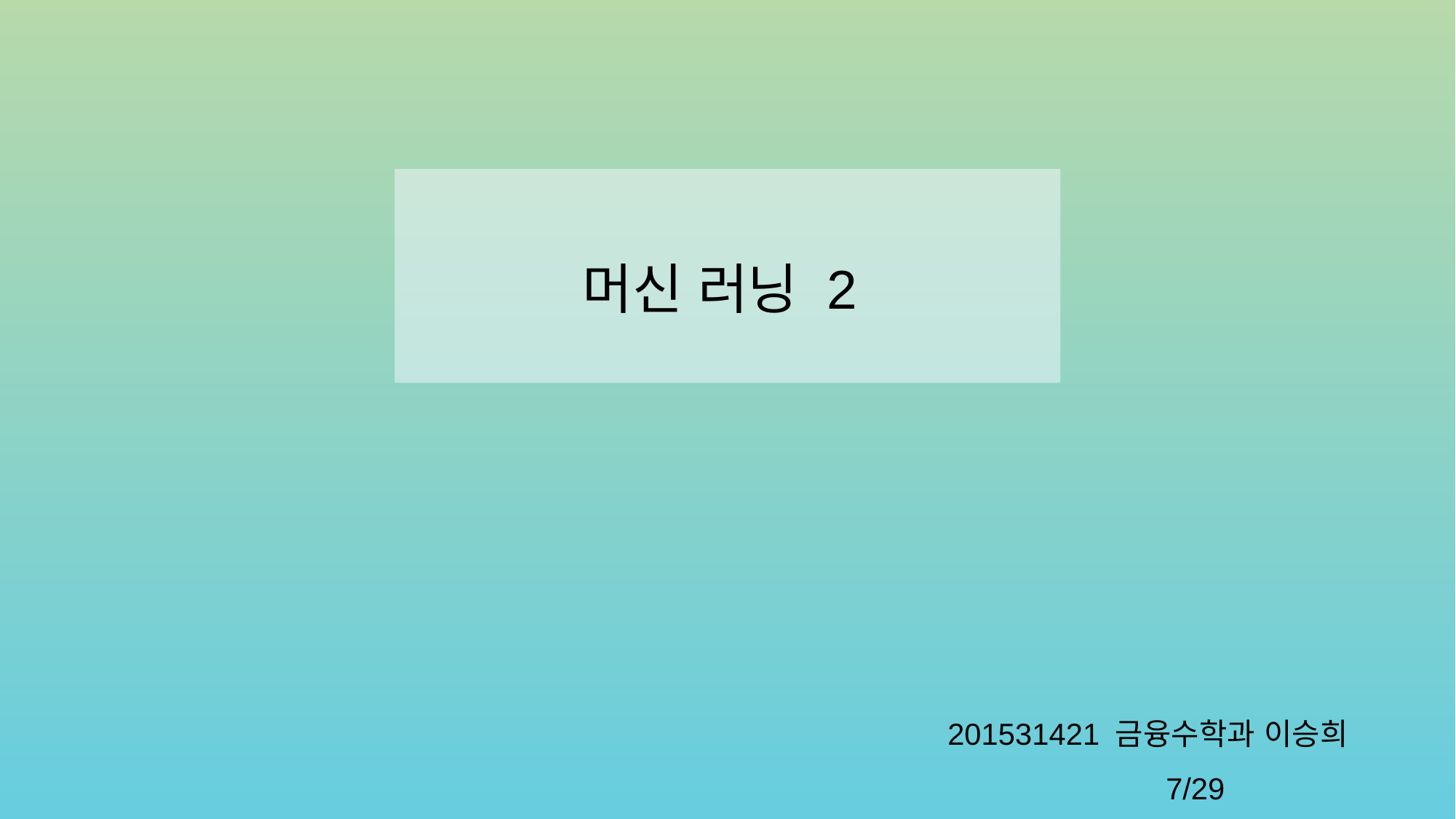

머신 러닝 2
201531421 금융수학과 이승희
		7/29